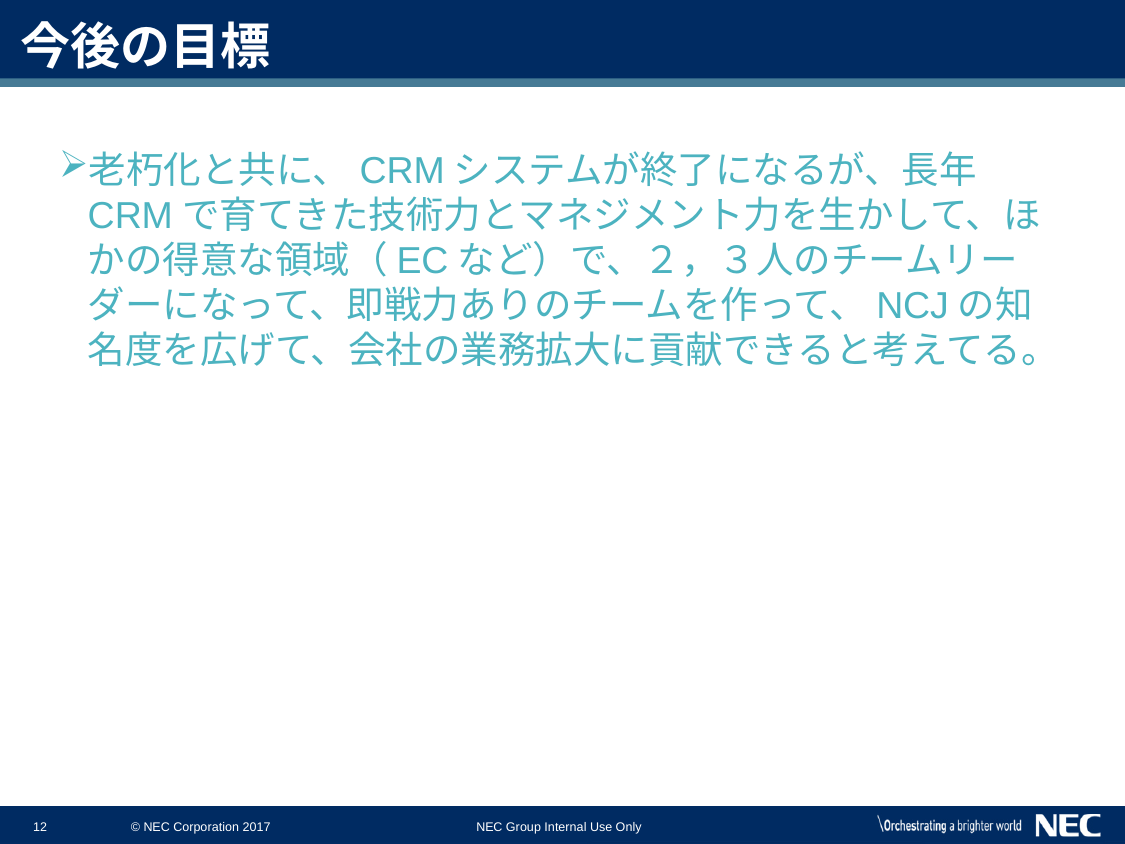

# 今後の目標
老朽化と共に、CRMシステムが終了になるが、長年CRMで育てきた技術力とマネジメント力を生かして、ほかの得意な領域（ECなど）で、２，３人のチームリーダーになって、即戦力ありのチームを作って、NCJの知名度を広げて、会社の業務拡大に貢献できると考えてる。